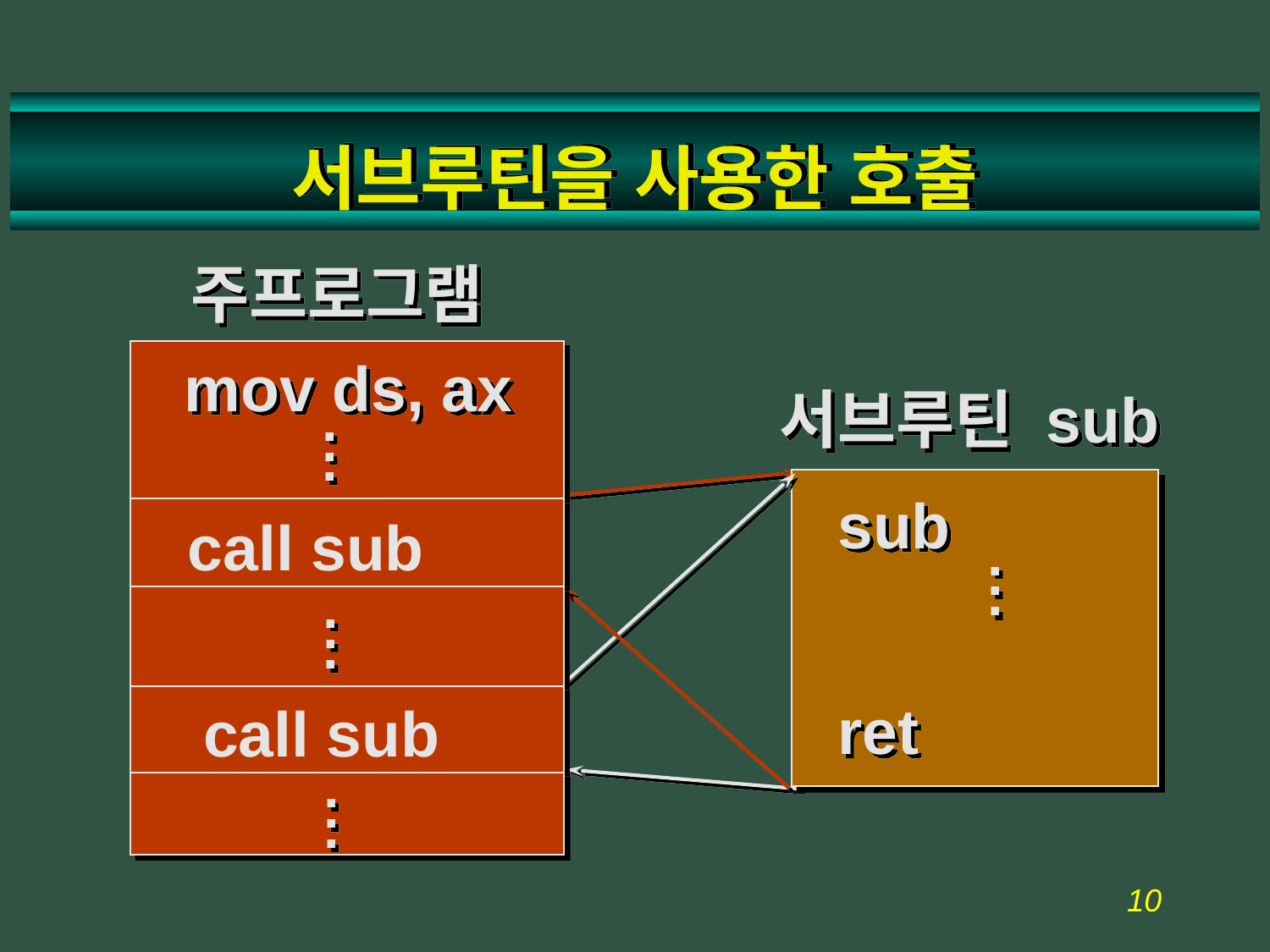

# 서브루틴을 사용한 호출
주프로그램

mov ds, ax
서브루틴 sub
.
.
.

sub

ret

call sub
.
.
.

.
.
.

call sub

.
.
.
10